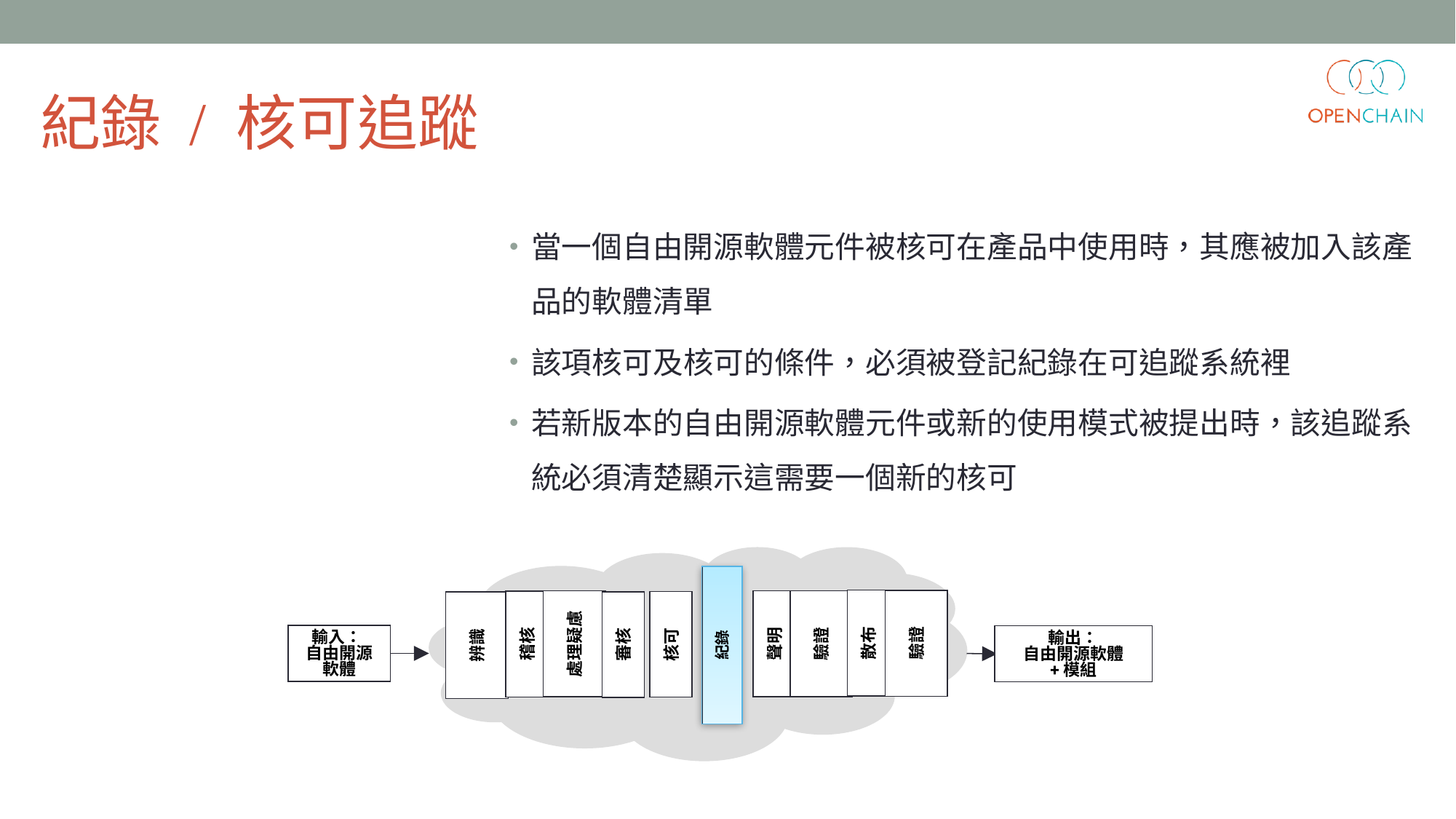

紀錄 / 核可追蹤
當一個自由開源軟體元件被核可在產品中使用時，其應被加入該產品的軟體清單
該項核可及核可的條件，必須被登記紀錄在可追蹤系統裡
若新版本的自由開源軟體元件或新的使用模式被提出時，該追蹤系統必須清楚顯示這需要一個新的核可

驗證
處理疑慮
驗證
辨識
散布
聲明
稽核
核可
審核
紀錄
輸入：
自由開源軟體
輸出：
自由開源軟體
+模組